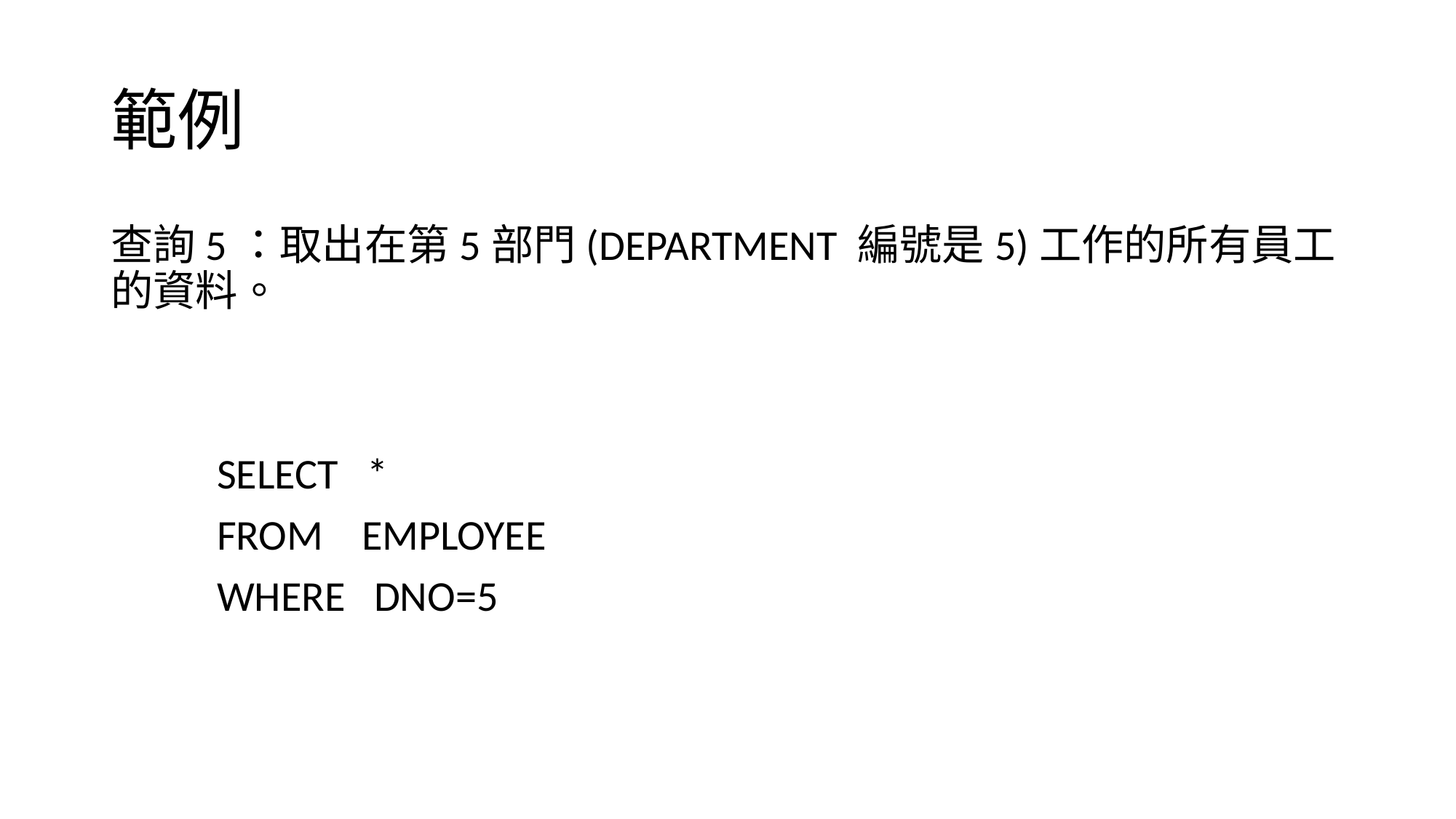

# 範例
查詢5：取出在第5部門(DEPARTMENT 編號是5)工作的所有員工的資料。

           SELECT   *
           FROM    EMPLOYEE
           WHERE   DNO=5